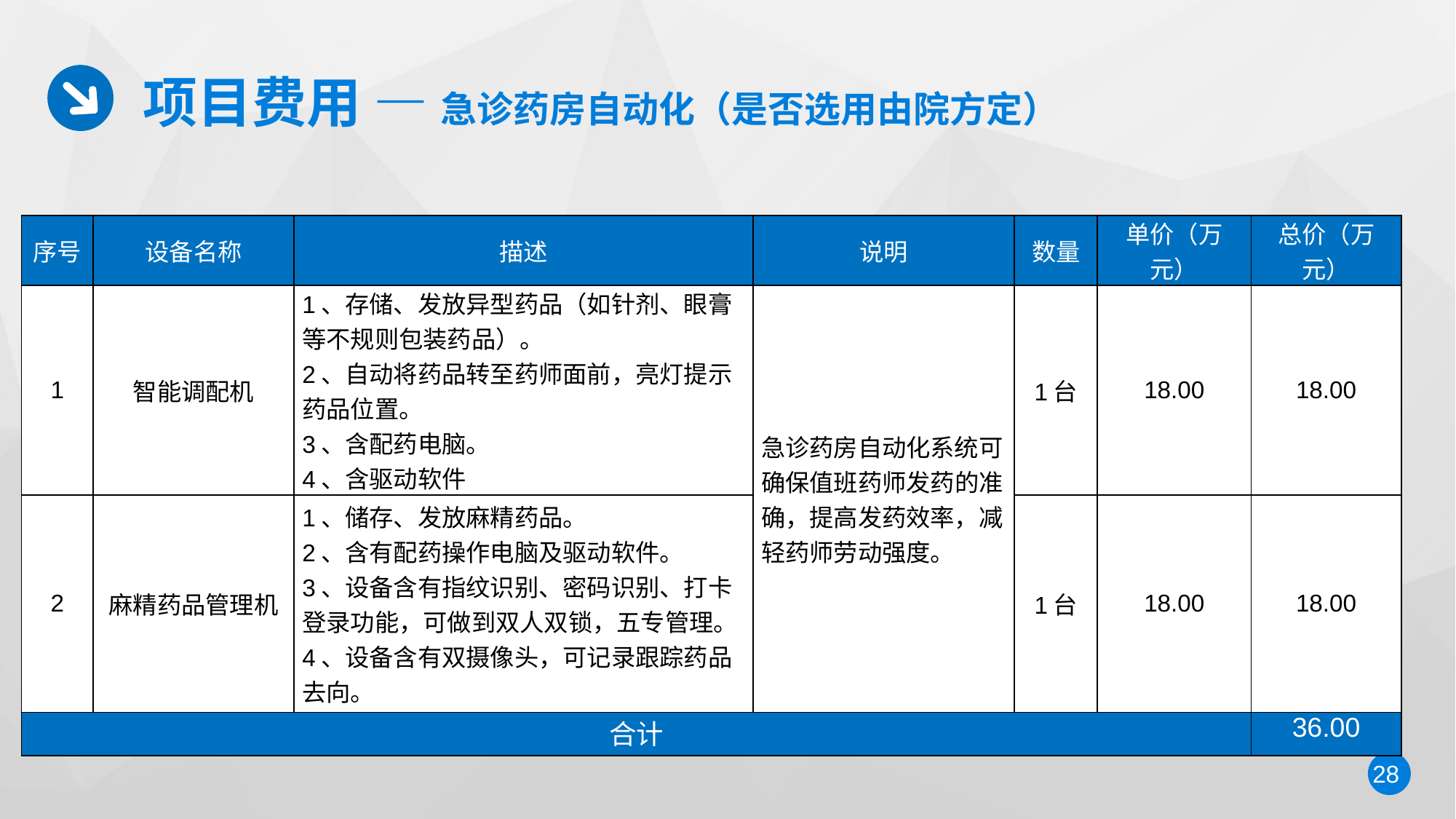

项目费用 — 急诊药房自动化（是否选用由院方定）

| 序号 | 设备名称 | 描述 | 说明 | 数量 | 单价（万元） | 总价（万元） |
| --- | --- | --- | --- | --- | --- | --- |
| 1 | 智能调配机 | 1、存储、发放异型药品（如针剂、眼膏等不规则包装药品）。 2、自动将药品转至药师面前，亮灯提示药品位置。 3、含配药电脑。 4、含驱动软件 | 急诊药房自动化系统可确保值班药师发药的准确，提高发药效率，减轻药师劳动强度。 | 1台 | 18.00 | 18.00 |
| 2 | 麻精药品管理机 | 1、储存、发放麻精药品。 2、含有配药操作电脑及驱动软件。 3、设备含有指纹识别、密码识别、打卡登录功能，可做到双人双锁，五专管理。 4、设备含有双摄像头，可记录跟踪药品去向。 |  | 1台 | 18.00 | 18.00 |
| 合计 |  |  |  |  |  | 36.00 |